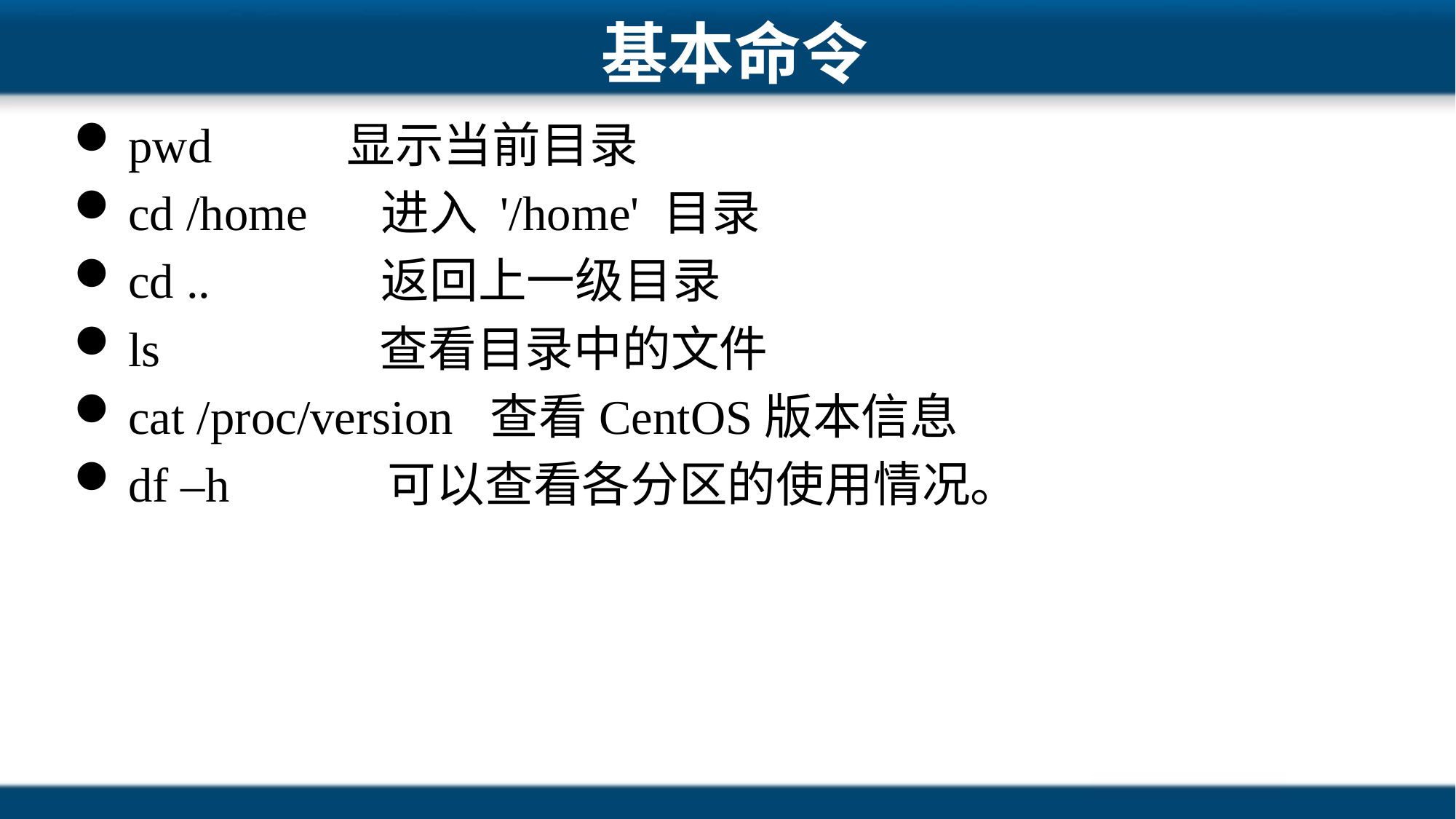

# 基本命令
pwd		显示当前目录
cd /home     进入 '/home' 目录
cd ..             返回上一级目录
ls                 查看目录中的文件
cat /proc/version  查看CentOS版本信息
df –h            可以查看各分区的使用情况。